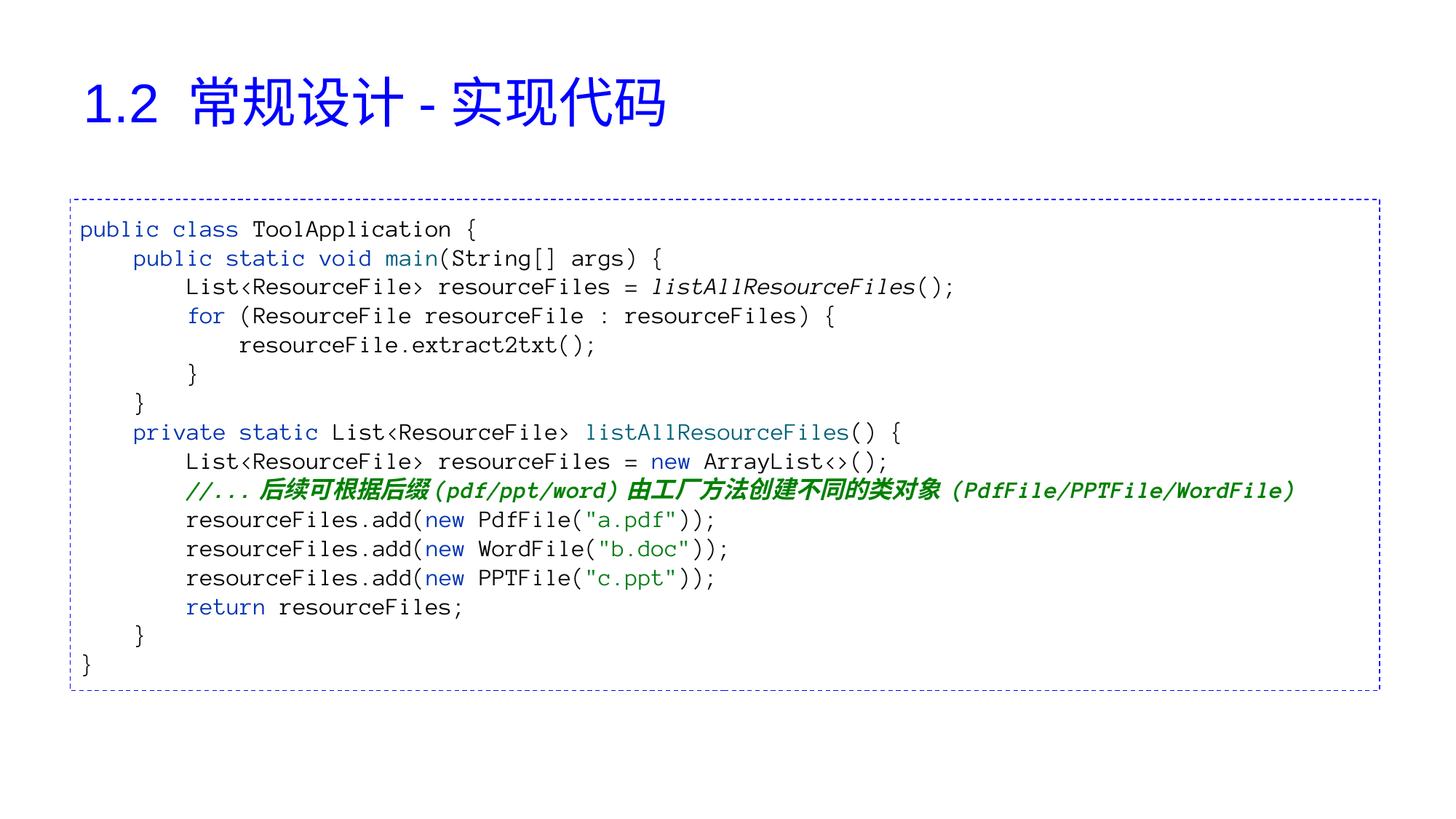

# 1.2 常规设计-实现代码
public class ToolApplication {
    public static void main(String[] args) {
        List<ResourceFile> resourceFiles = listAllResourceFiles();
        for (ResourceFile resourceFile : resourceFiles) {
            resourceFile.extract2txt();
        }
    }
    private static List<ResourceFile> listAllResourceFiles() {
        List<ResourceFile> resourceFiles = new ArrayList<>();
        //...后续可根据后缀(pdf/ppt/word)由工厂方法创建不同的类对象 (PdfFile/PPTFile/WordFile)
        resourceFiles.add(new PdfFile("a.pdf"));
        resourceFiles.add(new WordFile("b.doc"));
        resourceFiles.add(new PPTFile("c.ppt"));
        return resourceFiles;
    }
}
7